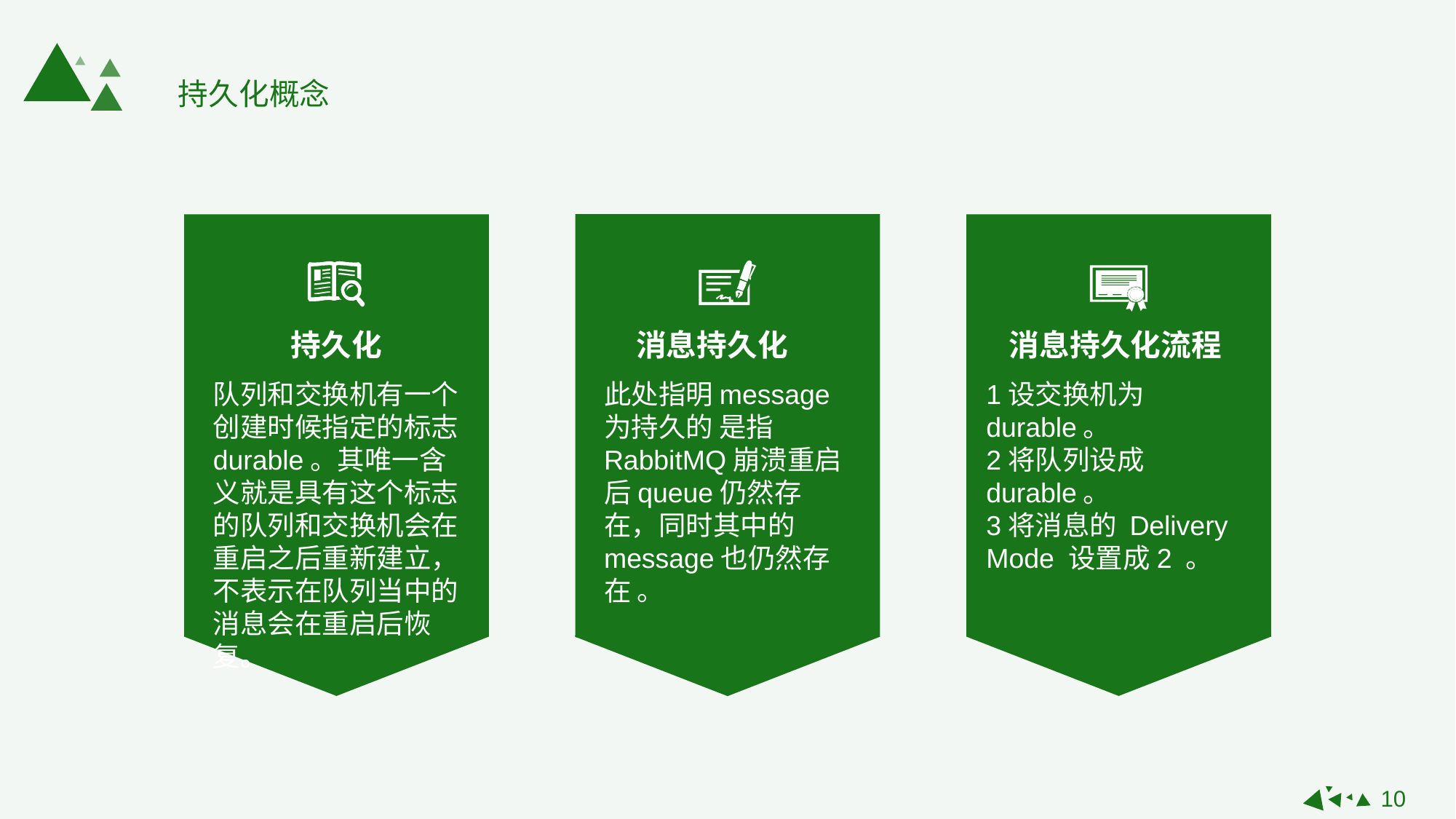

持久化概念

持久化
消息持久化
消息持久化流程
队列和交换机有一个创建时候指定的标志durable。其唯一含义就是具有这个标志的队列和交换机会在重启之后重新建立，不表示在队列当中的消息会在重启后恢复。
此处指明message为持久的 是指RabbitMQ崩溃重启后queue仍然存在，同时其中的message也仍然存在 。
1设交换机为 durable。
2将队列设成 durable。
3将消息的 Delivery Mode 设置成2 。
10